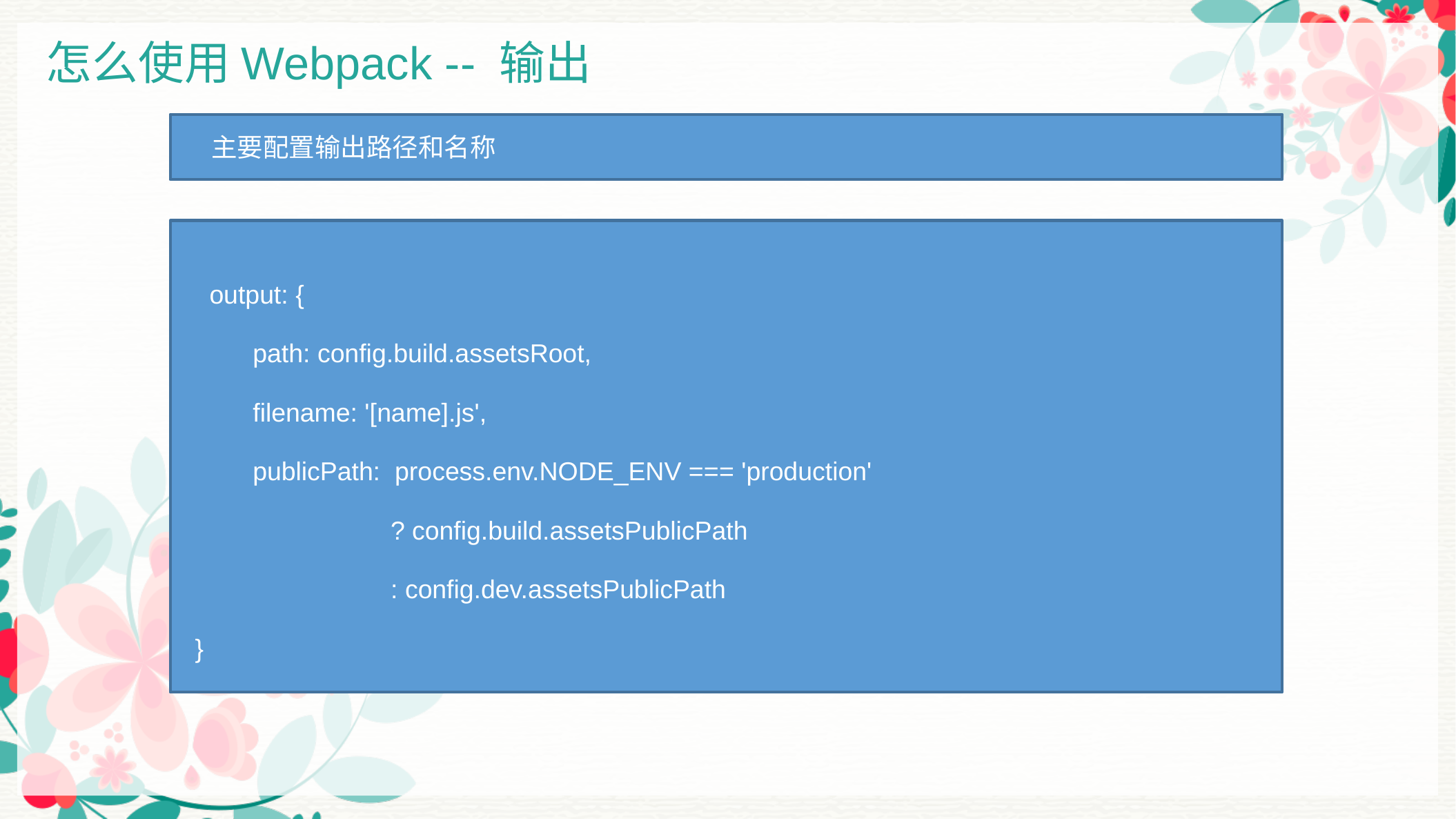

怎么使用Webpack -- 输出
   主要配置输出路径和名称
    output: {
          path: config.build.assetsRoot,
          filename: '[name].js',
          publicPath:  process.env.NODE_ENV === 'production'
                             ? config.build.assetsPublicPath
                             : config.dev.assetsPublicPath
  }